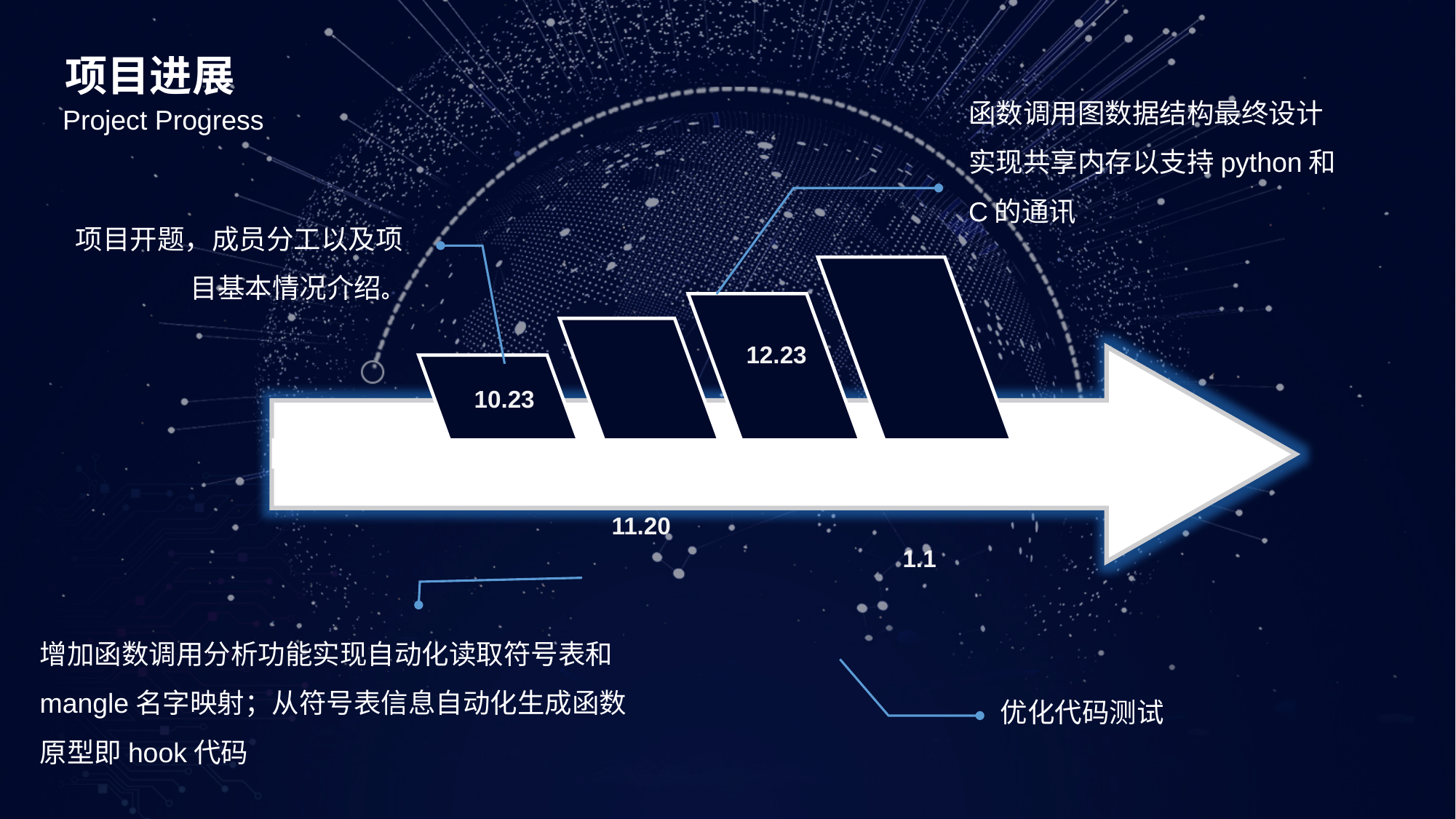

项目进展
Project Progress
函数调用图数据结构最终设计
实现共享内存以支持python和C的通讯

项目开题，成员分工以及项目基本情况介绍。

12.23

10.23

11.20
1.1

增加函数调用分析功能实现自动化读取符号表和mangle名字映射；从符号表信息自动化生成函数原型即hook代码

优化代码测试